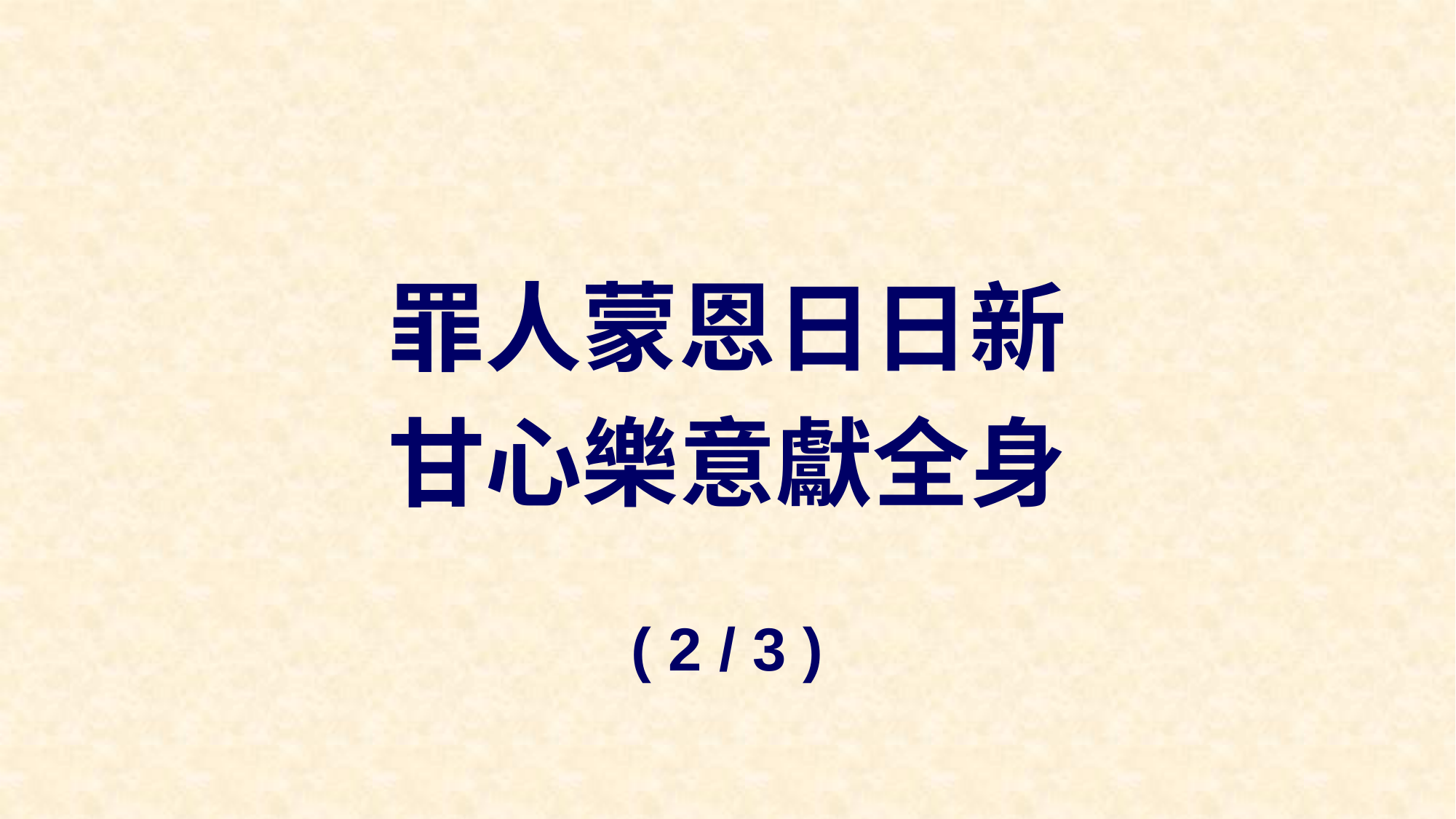

罪人蒙恩日日新
甘心樂意獻全身
( 2 / 3 )